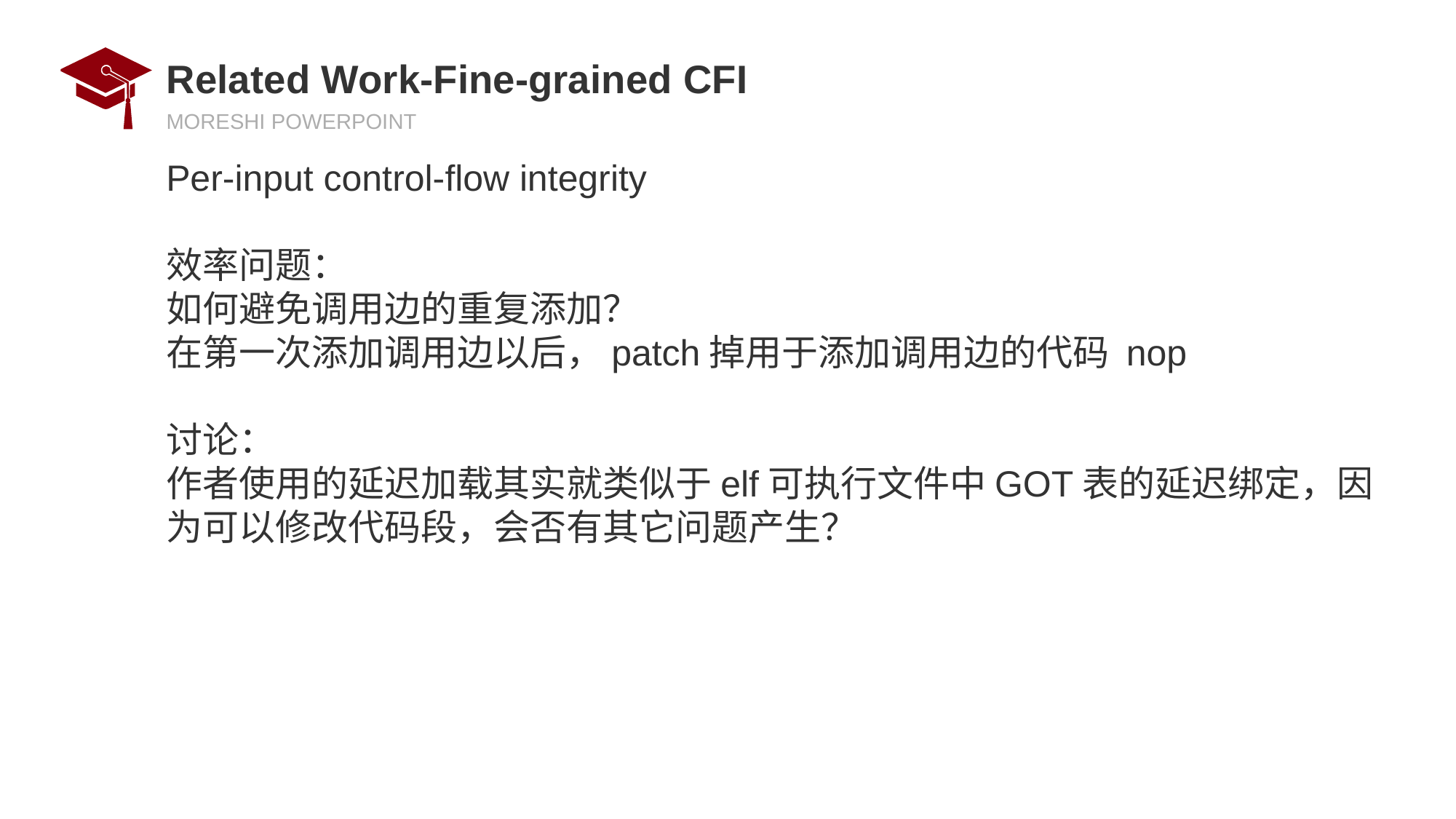

# Related Work-Fine-grained CFI
Per-input control-flow integrity

效率问题：
如何避免调用边的重复添加？
在第一次添加调用边以后，patch掉用于添加调用边的代码 nop

讨论：
作者使用的延迟加载其实就类似于elf可执行文件中GOT表的延迟绑定，因为可以修改代码段，会否有其它问题产生？